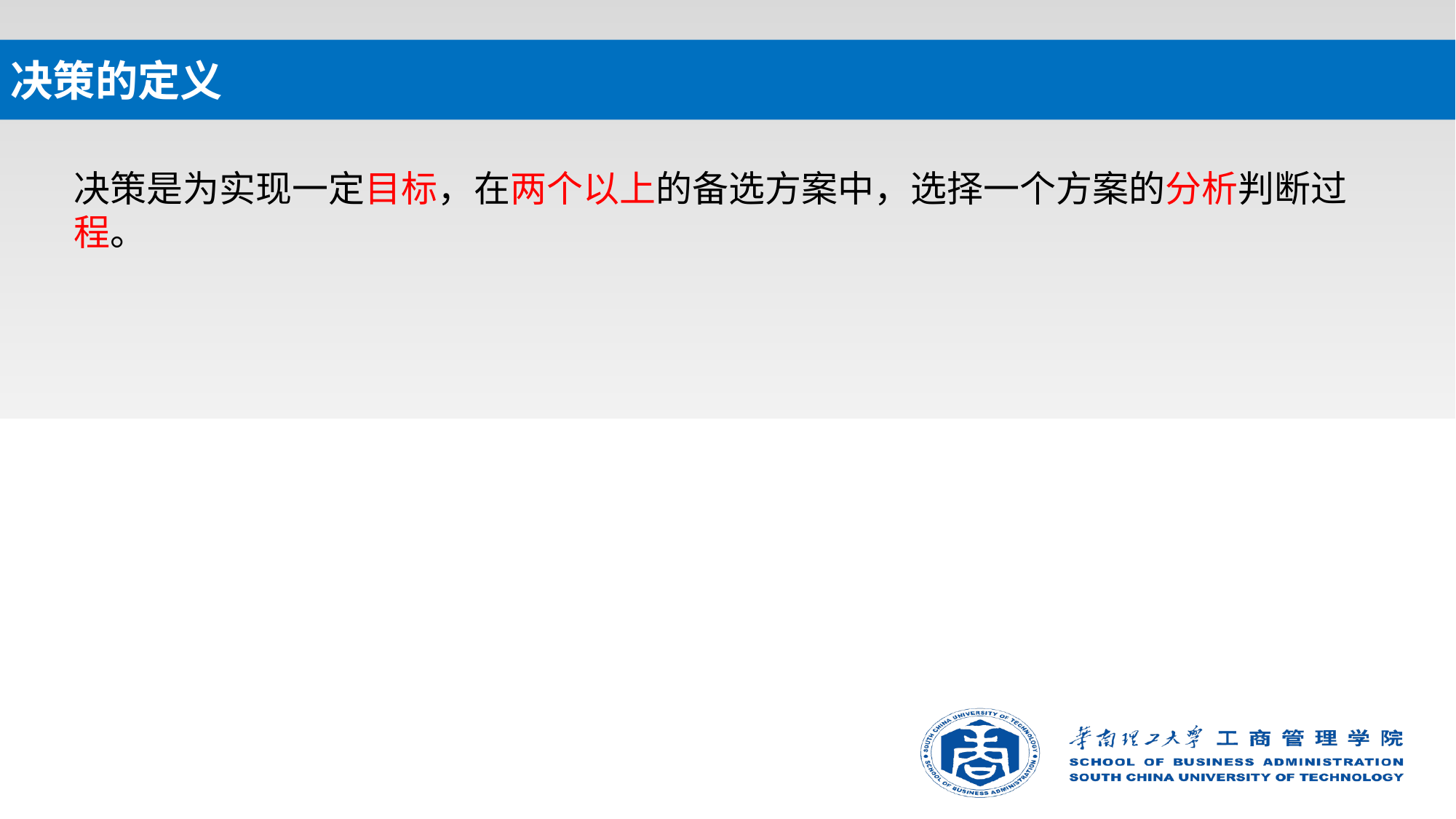

# 决策的定义
决策是为实现一定目标，在两个以上的备选方案中，选择一个方案的分析判断过程。